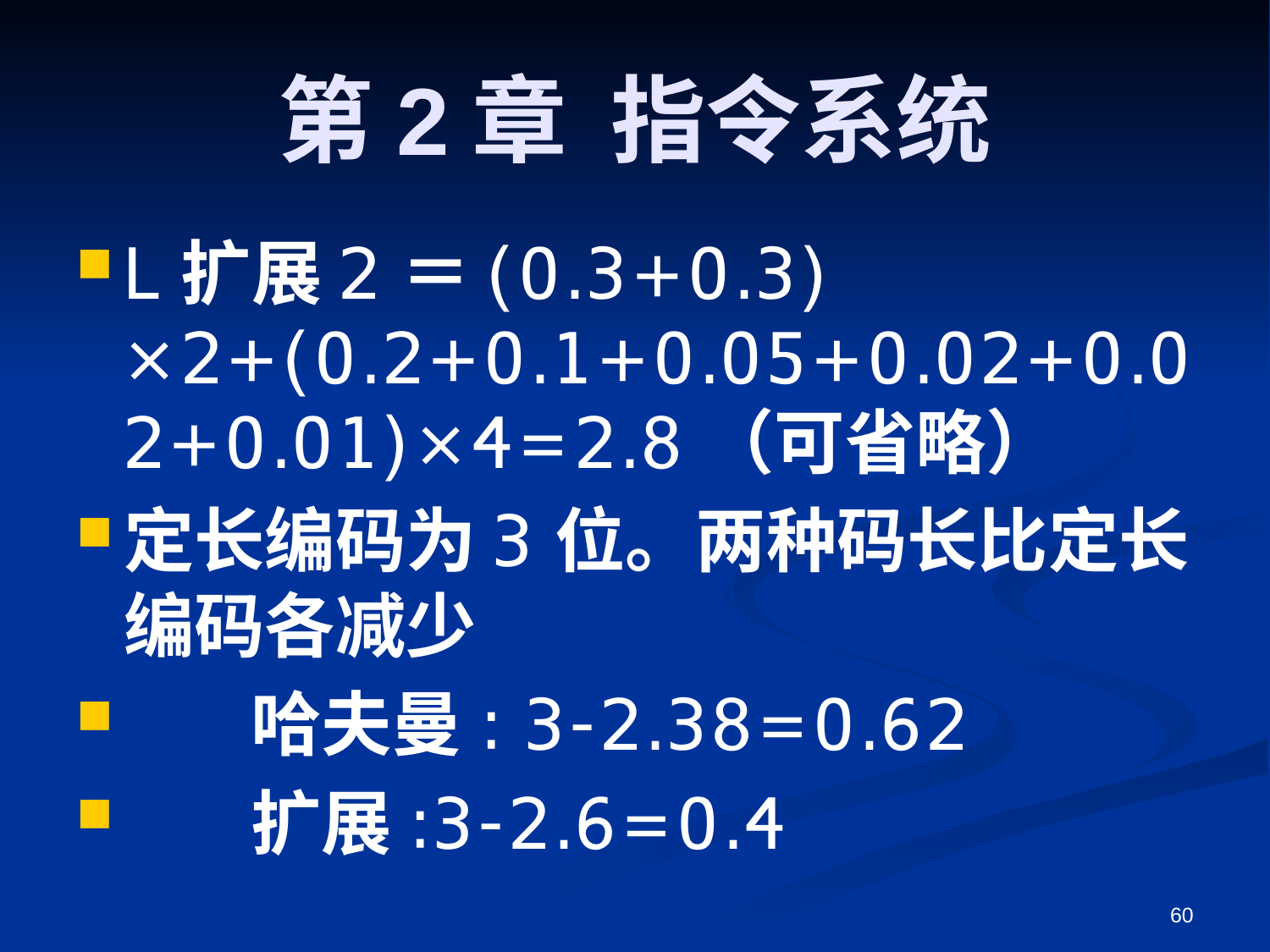

# 第2章  指令系统
L扩展2＝(0.3+0.3) ×2+(0.2+0.1+0.05+0.02+0.02+0.01)×4=2.8（可省略）
定长编码为3位。两种码长比定长编码各减少
 	哈夫曼: 3-2.38=0.62
 	扩展:3-2.6=0.4
60